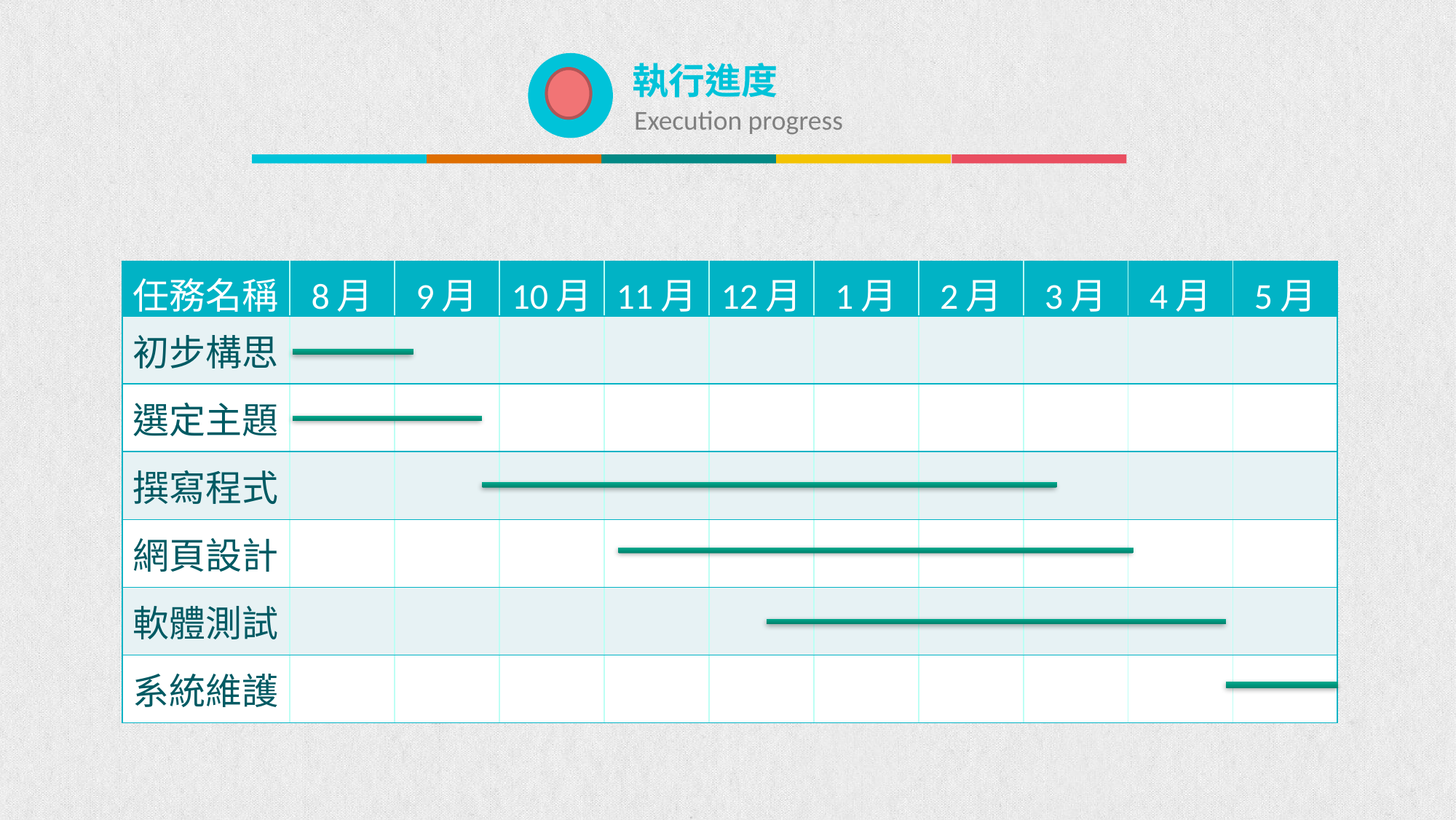

執行進度
Execution progress

| 任務名稱 | 8月 | 9月 | 10月 | 11月 | 12月 | 1月 | 2月 | 3月 | 4月 | 5月 |
| --- | --- | --- | --- | --- | --- | --- | --- | --- | --- | --- |
| 初步構思 |  |  |  |  |  |  |  |  |  |  |
| 選定主題 |  |  |  |  |  |  |  |  |  |  |
| 撰寫程式 |  |  |  |  |  |  |  |  |  |  |
| 網頁設計 |  |  |  |  |  |  |  |  |  |  |
| 軟體測試 |  |  |  |  |  |  |  |  |  |  |
| 系統維護 |  |  |  |  |  |  |  |  |  |  |